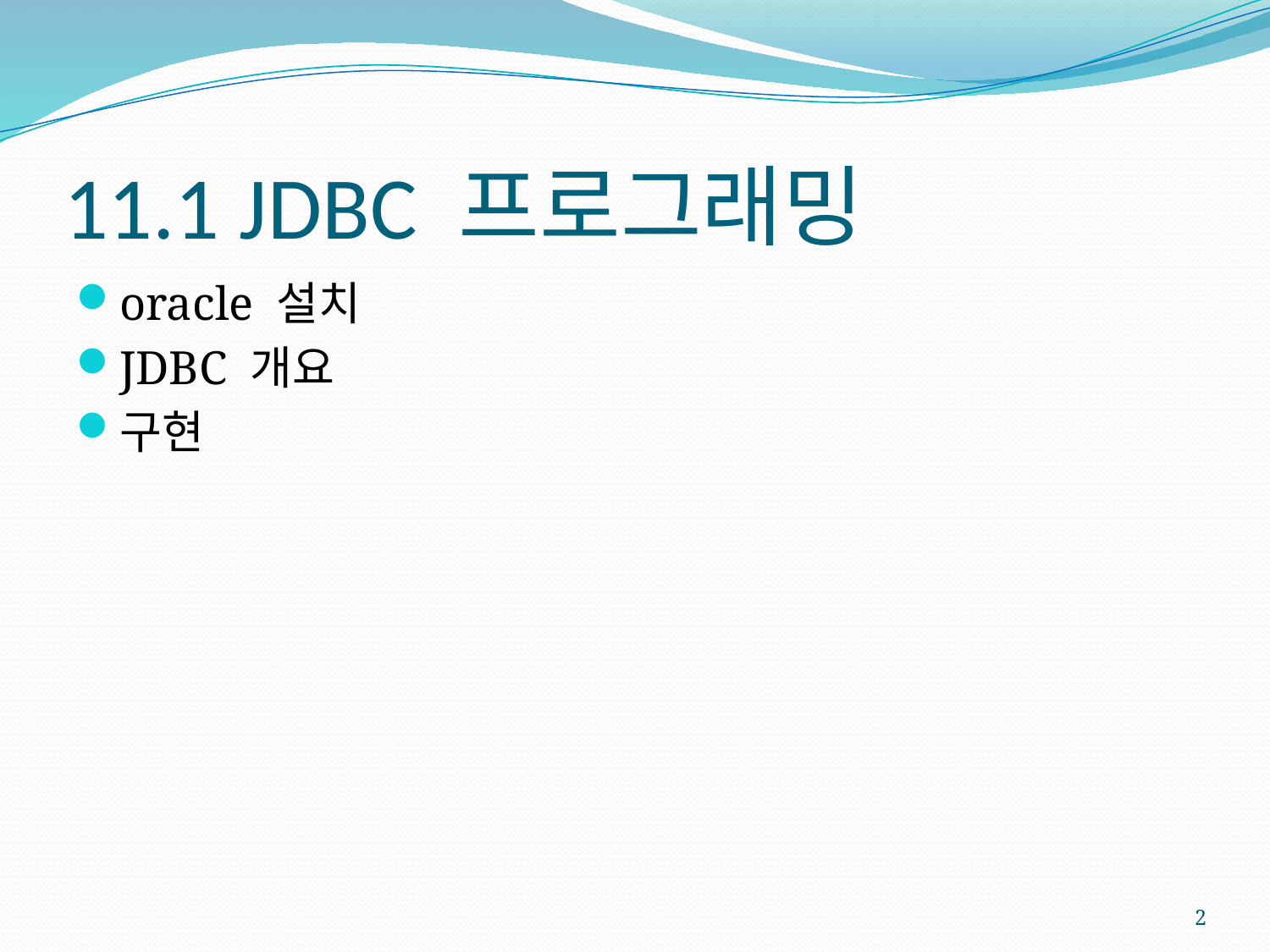

# 11.1 JDBC 프로그래밍
oracle 설치
JDBC 개요
구현
2